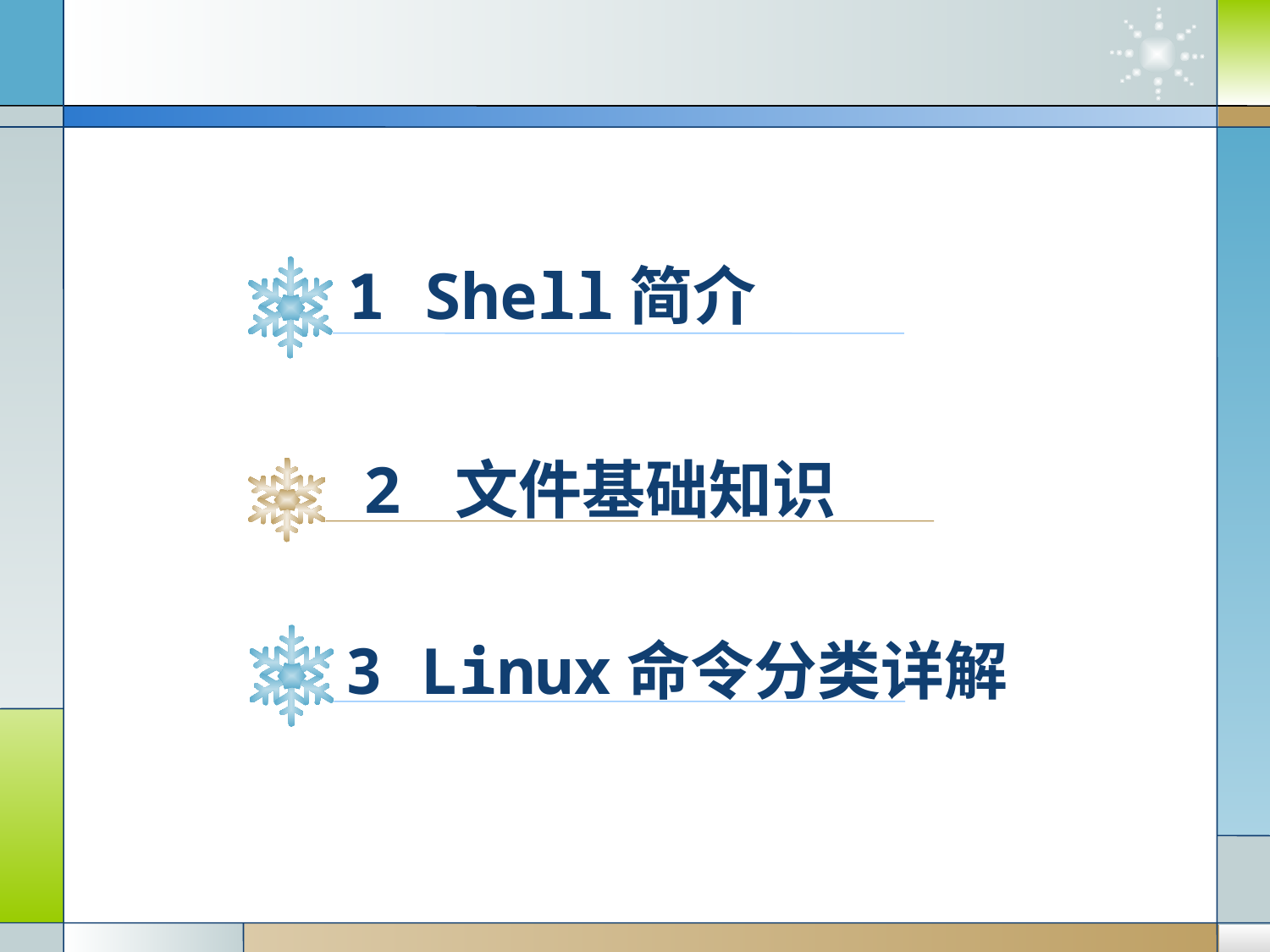

1 Shell简介

2 文件基础知识

3 Linux命令分类详解

3